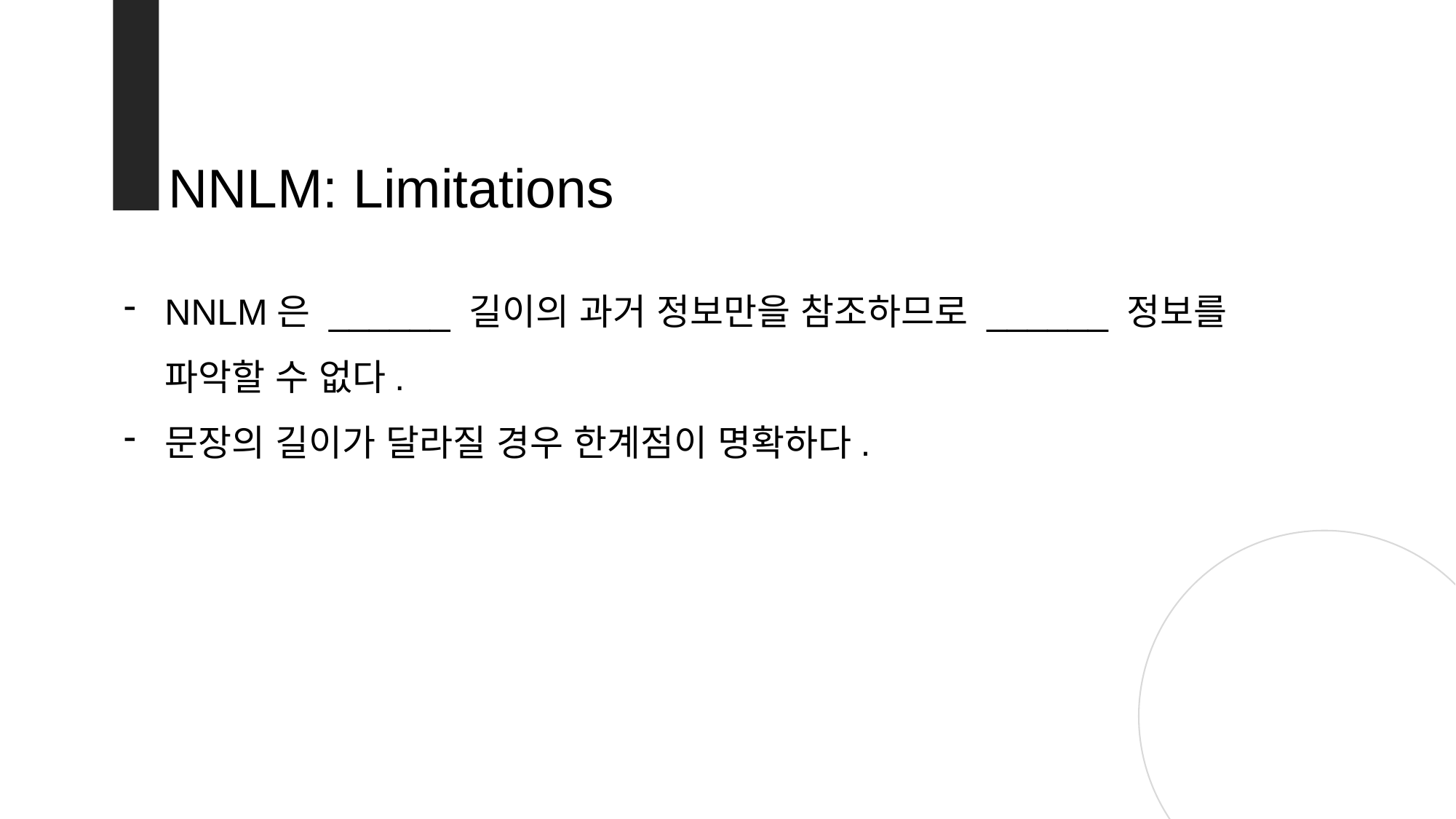

NNLM: Limitations
NNLM은 ______ 길이의 과거 정보만을 참조하므로 ______ 정보를 파악할 수 없다.
문장의 길이가 달라질 경우 한계점이 명확하다.